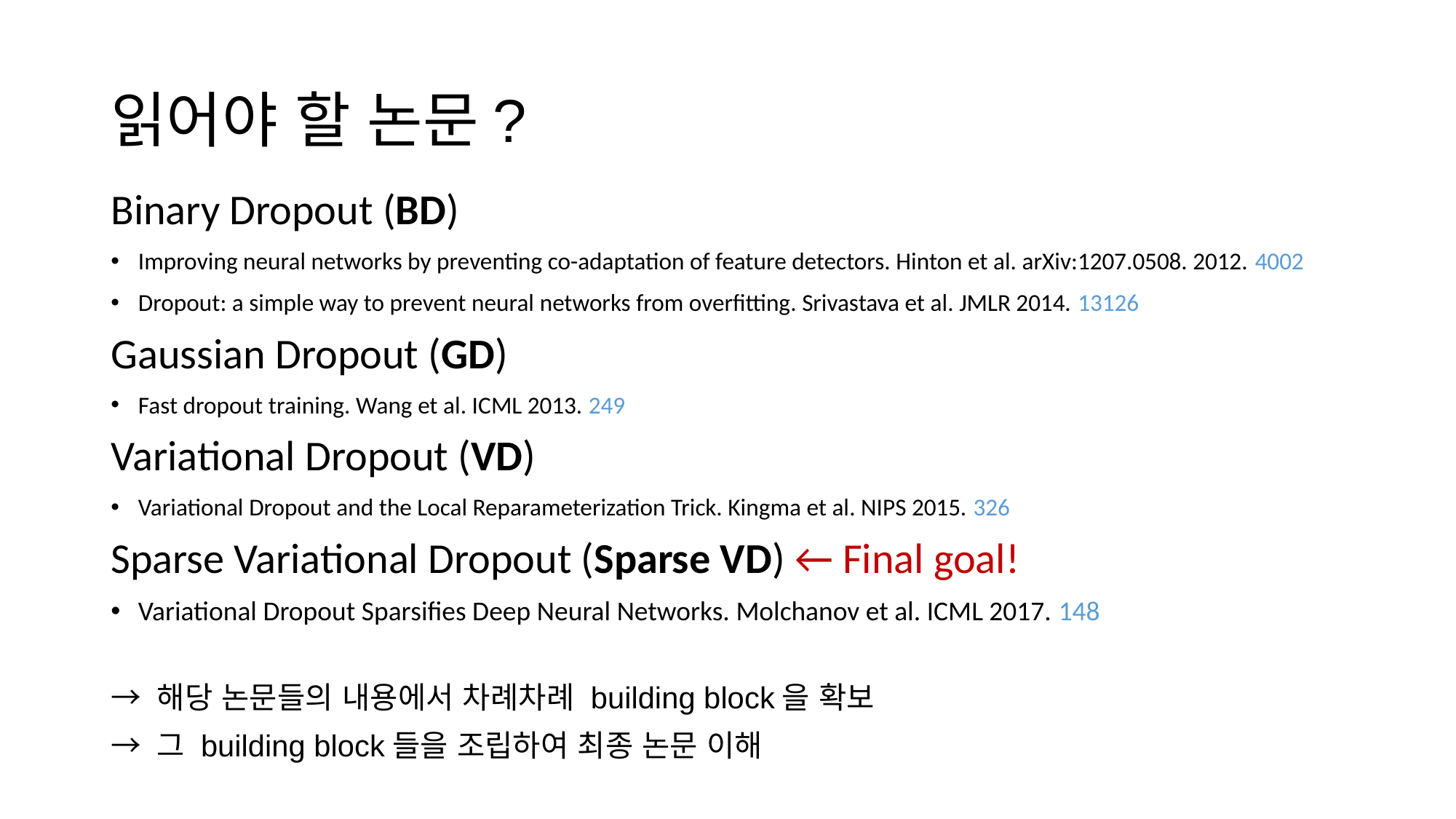

# 읽어야 할 논문?
Binary Dropout (BD)
Improving neural networks by preventing co-adaptation of feature detectors. Hinton et al. arXiv:1207.0508. 2012. 4002
Dropout: a simple way to prevent neural networks from overfitting. Srivastava et al. JMLR 2014. 13126
Gaussian Dropout (GD)
Fast dropout training. Wang et al. ICML 2013. 249
Variational Dropout (VD)
Variational Dropout and the Local Reparameterization Trick. Kingma et al. NIPS 2015. 326
Sparse Variational Dropout (Sparse VD) ← Final goal!
Variational Dropout Sparsifies Deep Neural Networks. Molchanov et al. ICML 2017. 148

→ 해당 논문들의 내용에서 차례차례 building block을 확보
→ 그 building block들을 조립하여 최종 논문 이해